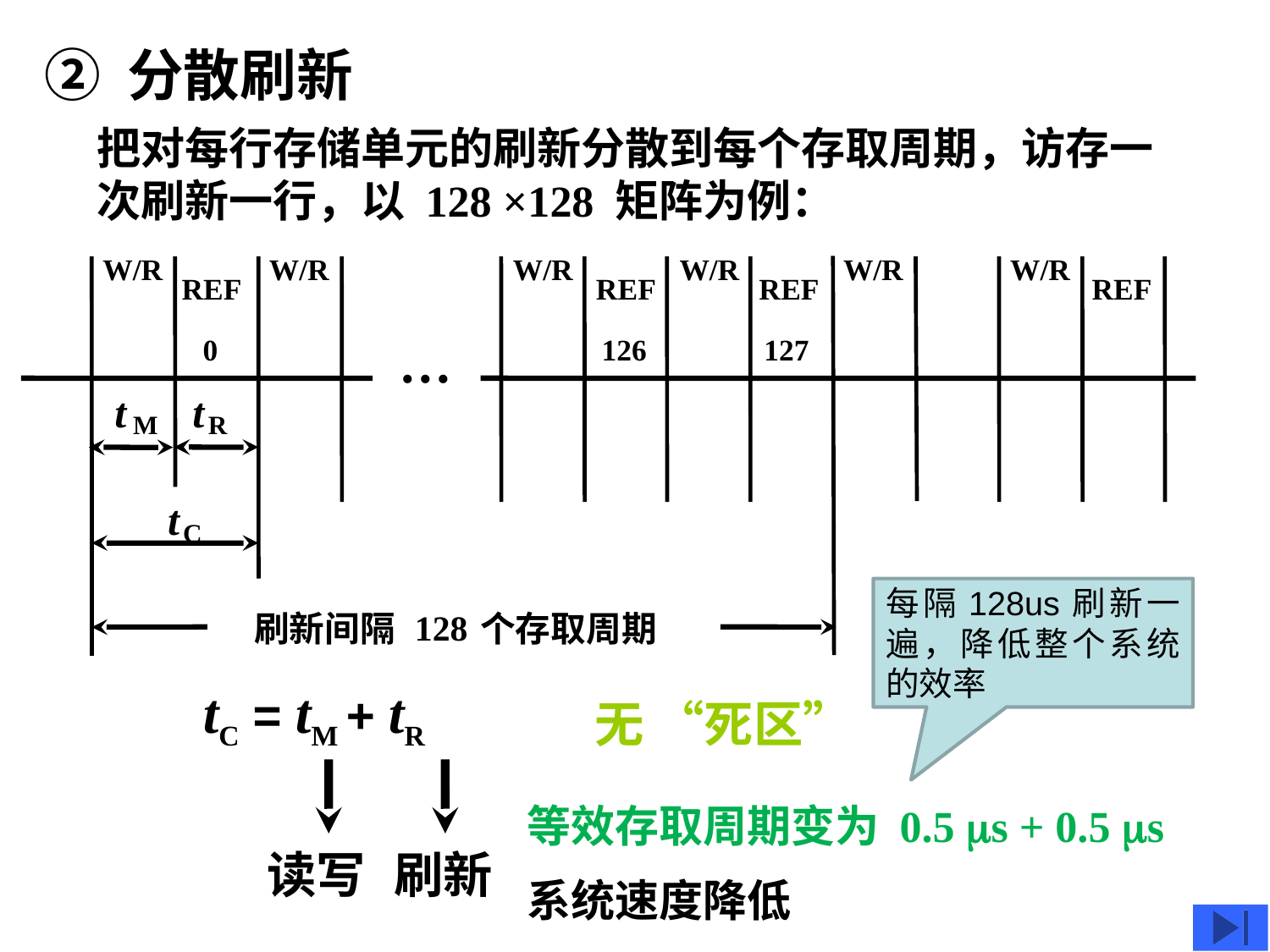

② 分散刷新
把对每行存储单元的刷新分散到每个存取周期，访存一次刷新一行，以 128 ×128 矩阵为例：
W/R
W/R
W/R
W/R
W/R
W/R

REF
REF
REF
REF
0
126
127

t
t
M
R

t
C

128
刷新间隔
个存取周期

…
每隔128us刷新一遍，降低整个系统的效率
tC = tM + tR
无 “死区”

读写
刷新
等效存取周期变为 0.5 μs + 0.5 μs
系统速度降低